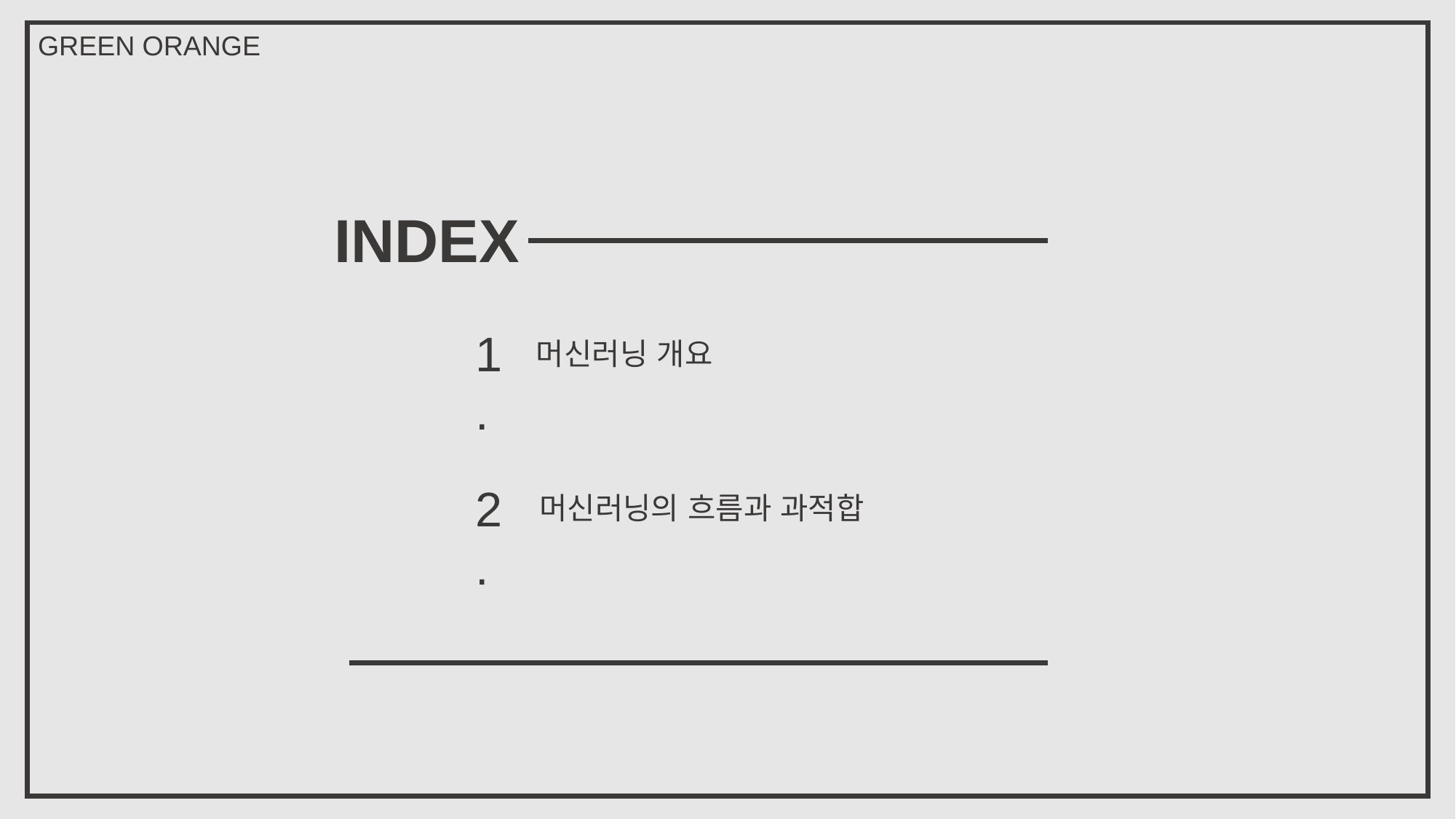

GREEN ORANGE

INDEX
1.
머신러닝 개요
2.
머신러닝의 흐름과 과적합